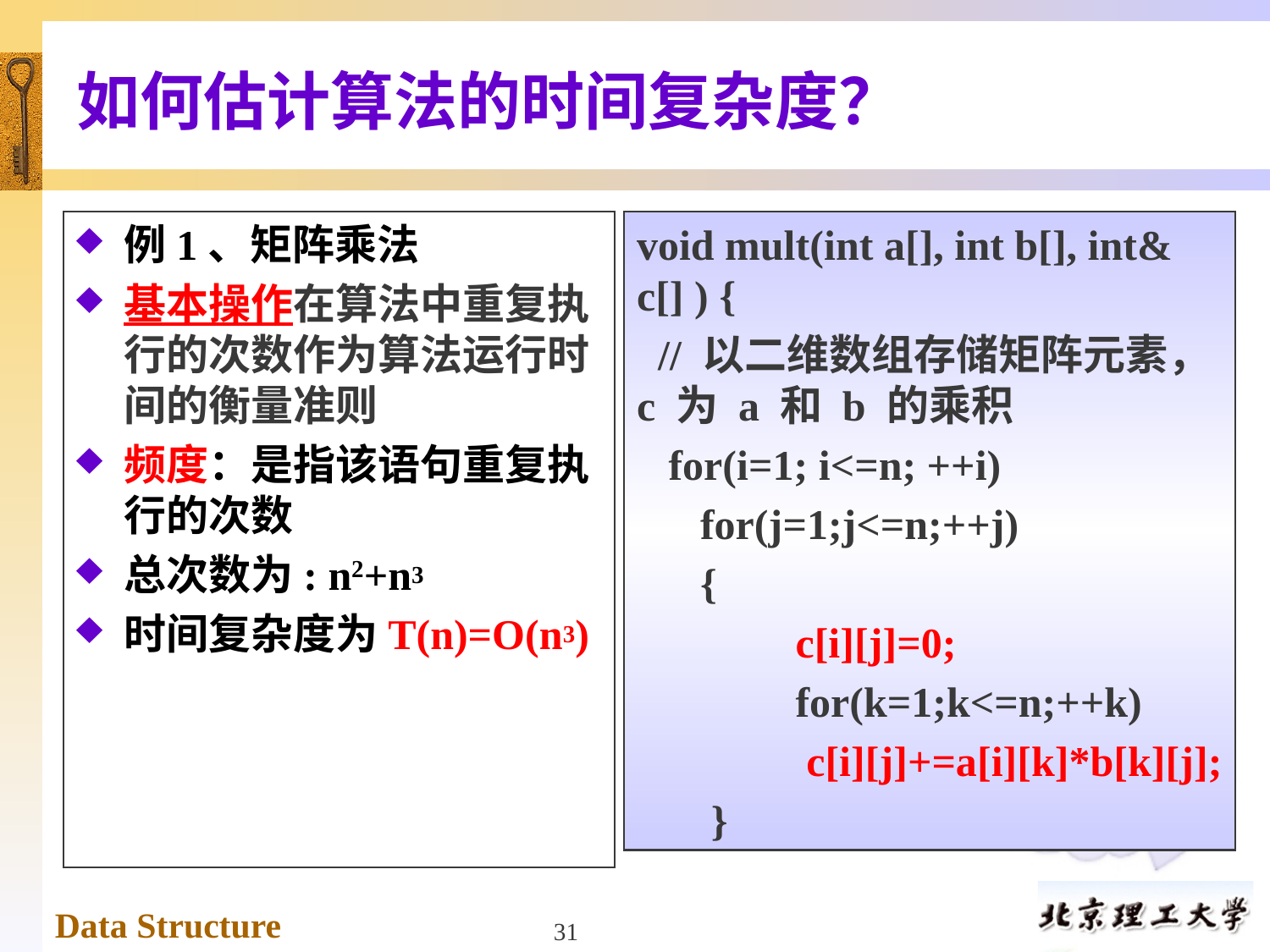

# 如何估计算法的时间复杂度？
例1、矩阵乘法
基本操作在算法中重复执行的次数作为算法运行时间的衡量准则
频度：是指该语句重复执行的次数
总次数为: n2+n3
时间复杂度为T(n)=O(n3)
void mult(int a[], int b[], int& c[] ) {
  // 以二维数组存储矩阵元素，c 为 a 和 b 的乘积
   for(i=1; i<=n; ++i)
      for(j=1;j<=n;++j)
      {
               c[i][j]=0;
               for(k=1;k<=n;++k)
                c[i][j]+=a[i][k]*b[k][j];
       }
31